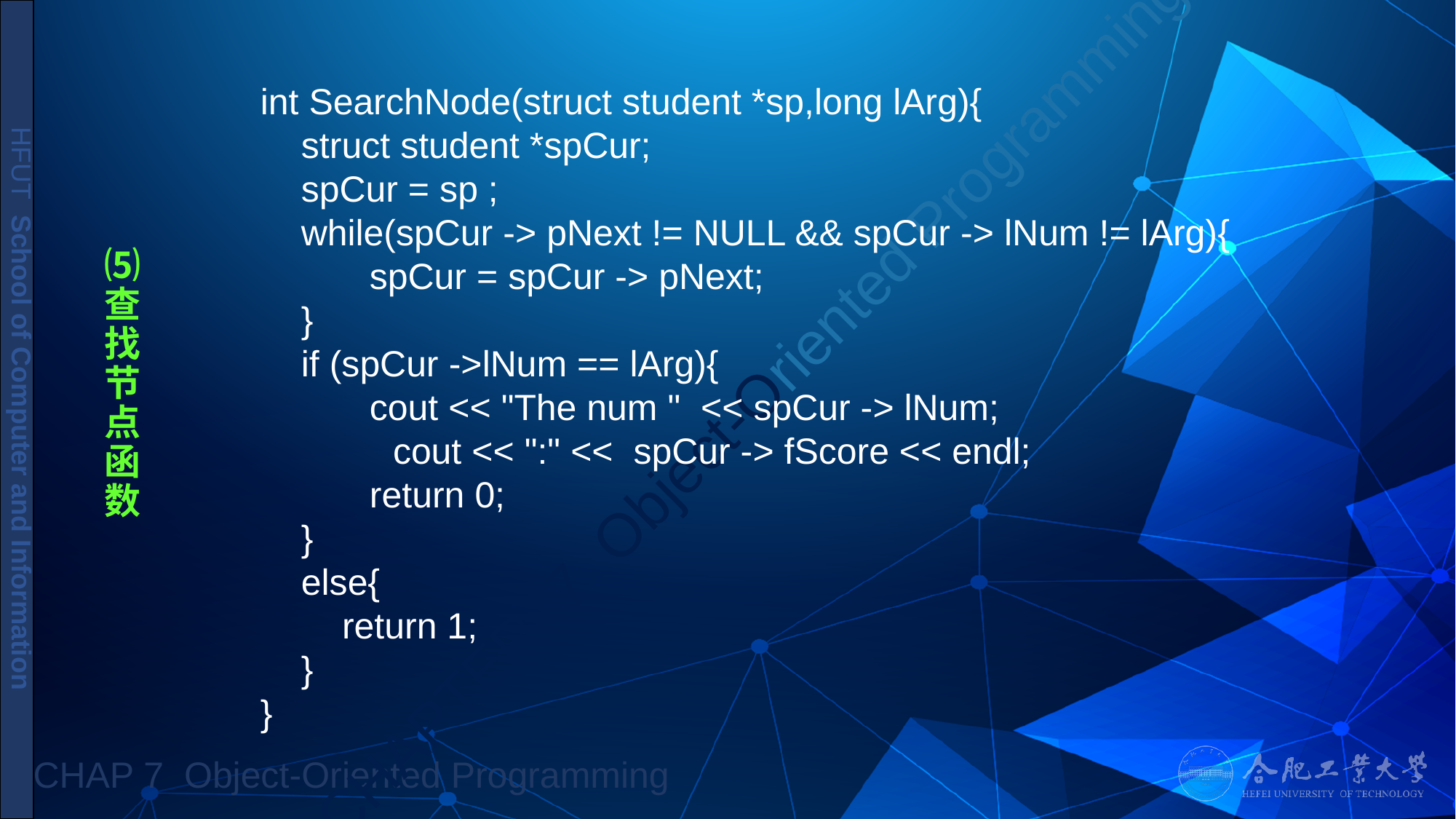

int SearchNode(struct student *sp,long lArg){
    struct student *spCur;
    spCur = sp ;
    while(spCur -> pNext != NULL && spCur -> lNum != lArg){
	spCur = spCur -> pNext;
    }
    if (spCur ->lNum == lArg){
	cout << "The num "  << spCur -> lNum;
             cout << ":" <<  spCur -> fScore << endl;
	return 0;
    }
    else{
        return 1;
    }
}
# ⑸查找节点函数